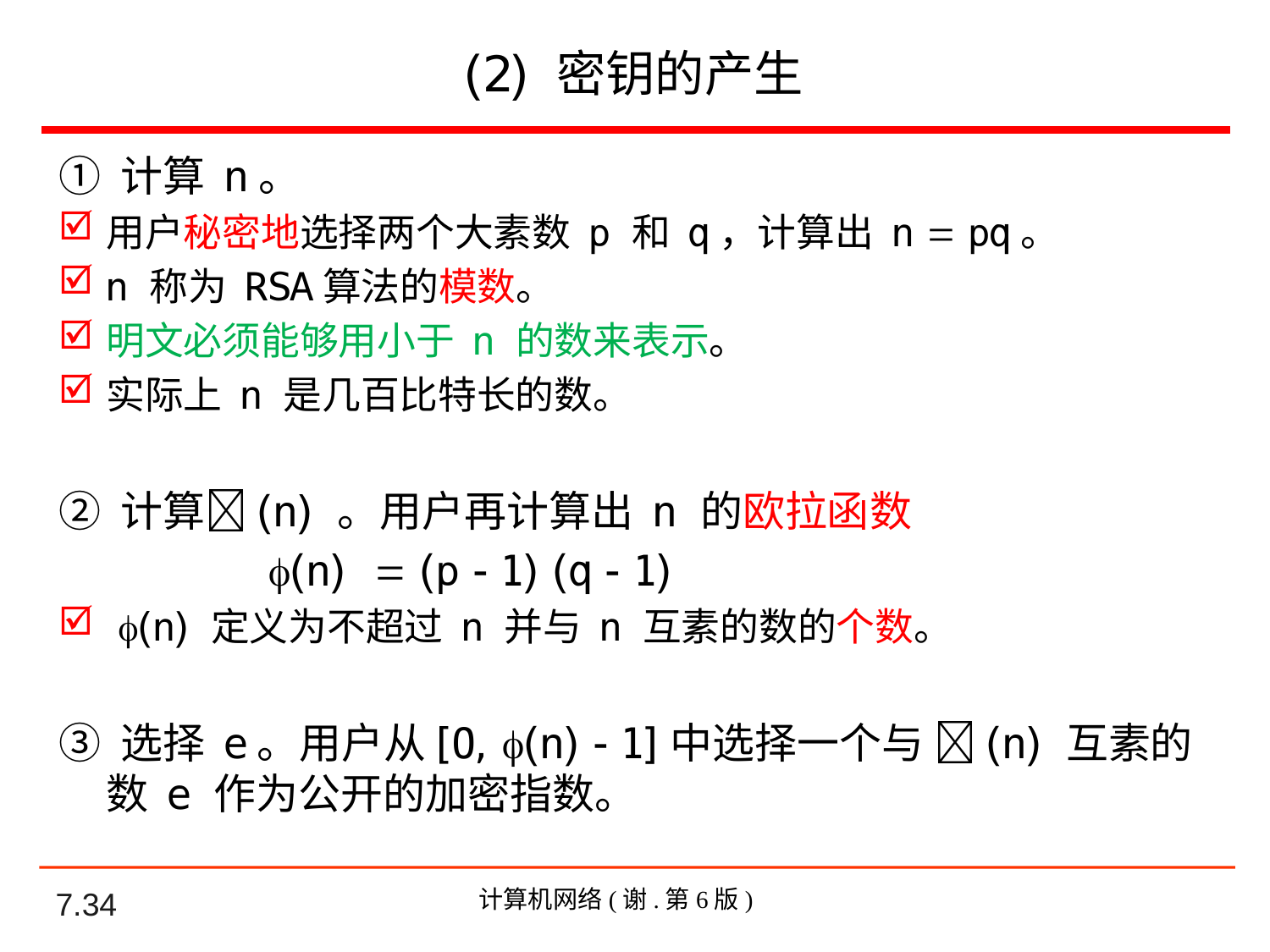

# (2) 密钥的产生
① 计算 n。
用户秘密地选择两个大素数 p 和 q，计算出 n = pq。
n 称为 RSA算法的模数。
明文必须能够用小于 n 的数来表示。
实际上 n 是几百比特长的数。

② 计算φ(n) 。用户再计算出 n 的欧拉函数
φ(n)  = (p − 1) (q − 1)
 φ(n) 定义为不超过 n 并与 n 互素的数的个数。

③ 选择 e。用户从[0, φ(n) − 1]中选择一个与 φ(n) 互素的数 e 作为公开的加密指数。